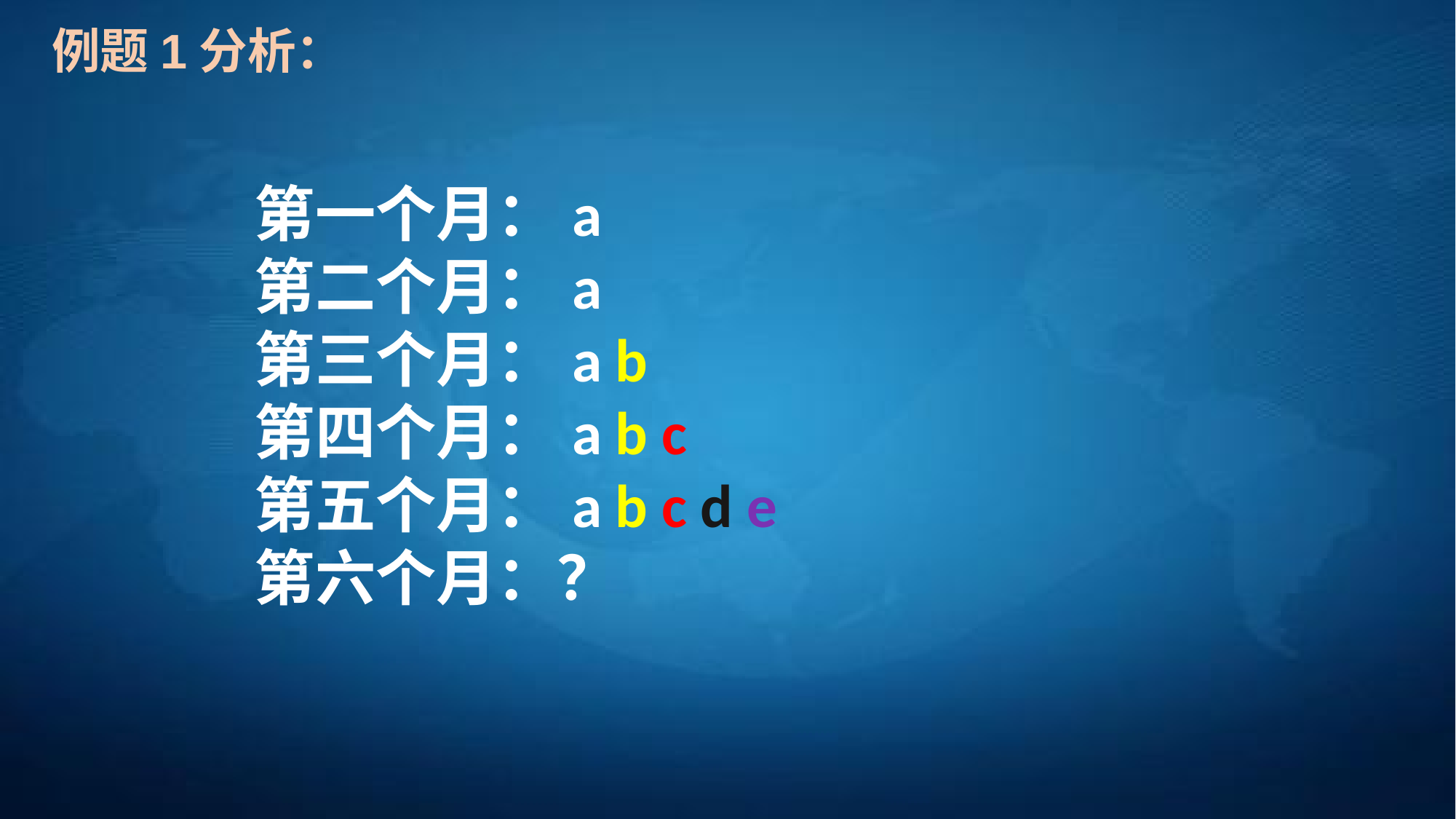

例题1分析：
第一个月：a
第二个月：a
第三个月：a b
第四个月：a b c
第五个月：a b c d e
第六个月：？